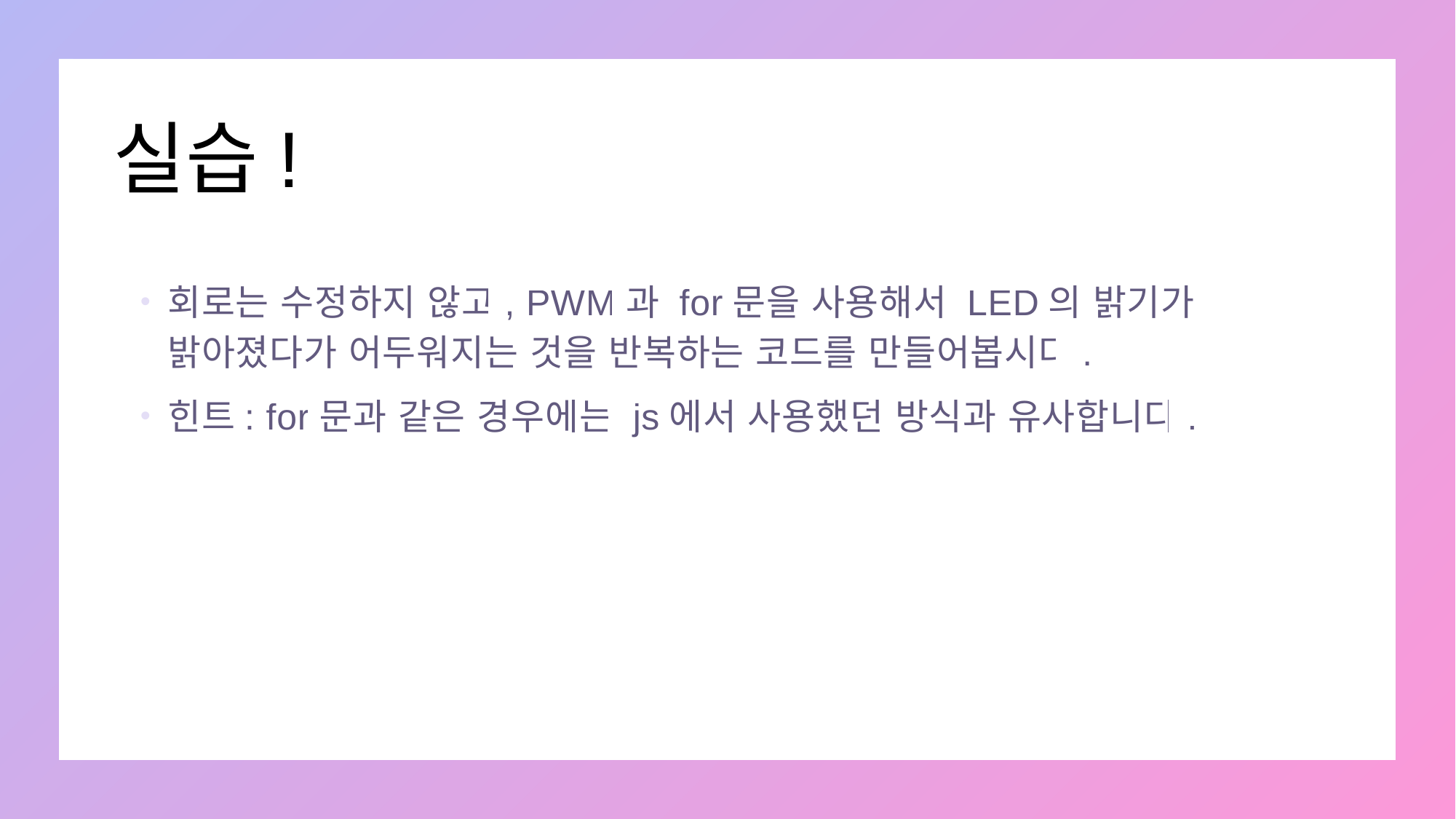

# 실습!
회로는 수정하지 않고, PWM과 for문을 사용해서 LED의 밝기가 밝아졌다가 어두워지는 것을 반복하는 코드를 만들어봅시다.
힌트: for문과 같은 경우에는 js에서 사용했던 방식과 유사합니다.